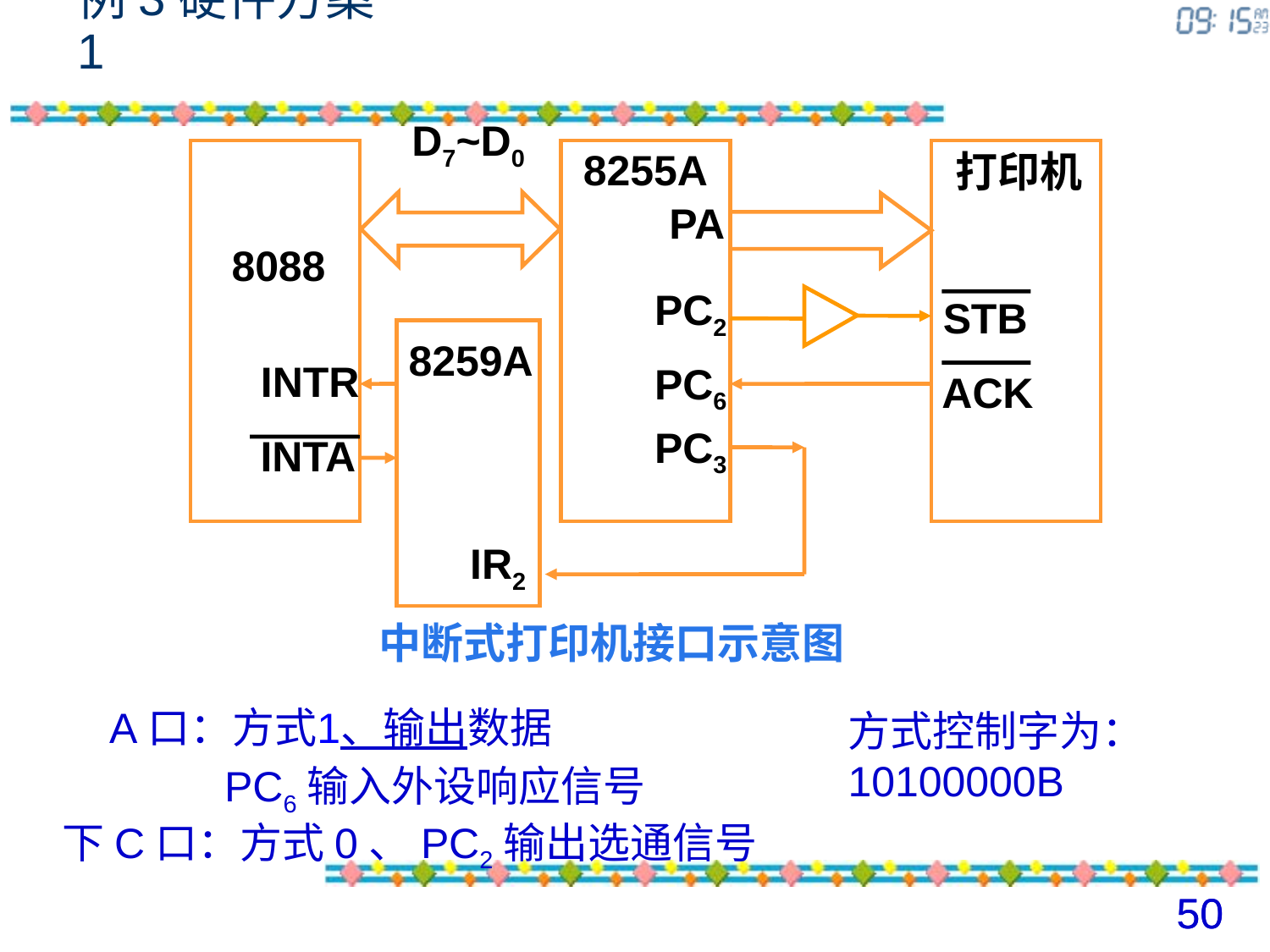

例3硬件方案1
D7~D0

8255A

打印机

PA

8088
PC2

STB

8259A
INTR
PC6
ACK

PC3
INTA

IR2

中断式打印机接口示意图
    A口：方式1、输出数据
	   PC6输入外设响应信号
下C口：方式0、PC2输出选通信号
方式控制字为：
10100000B